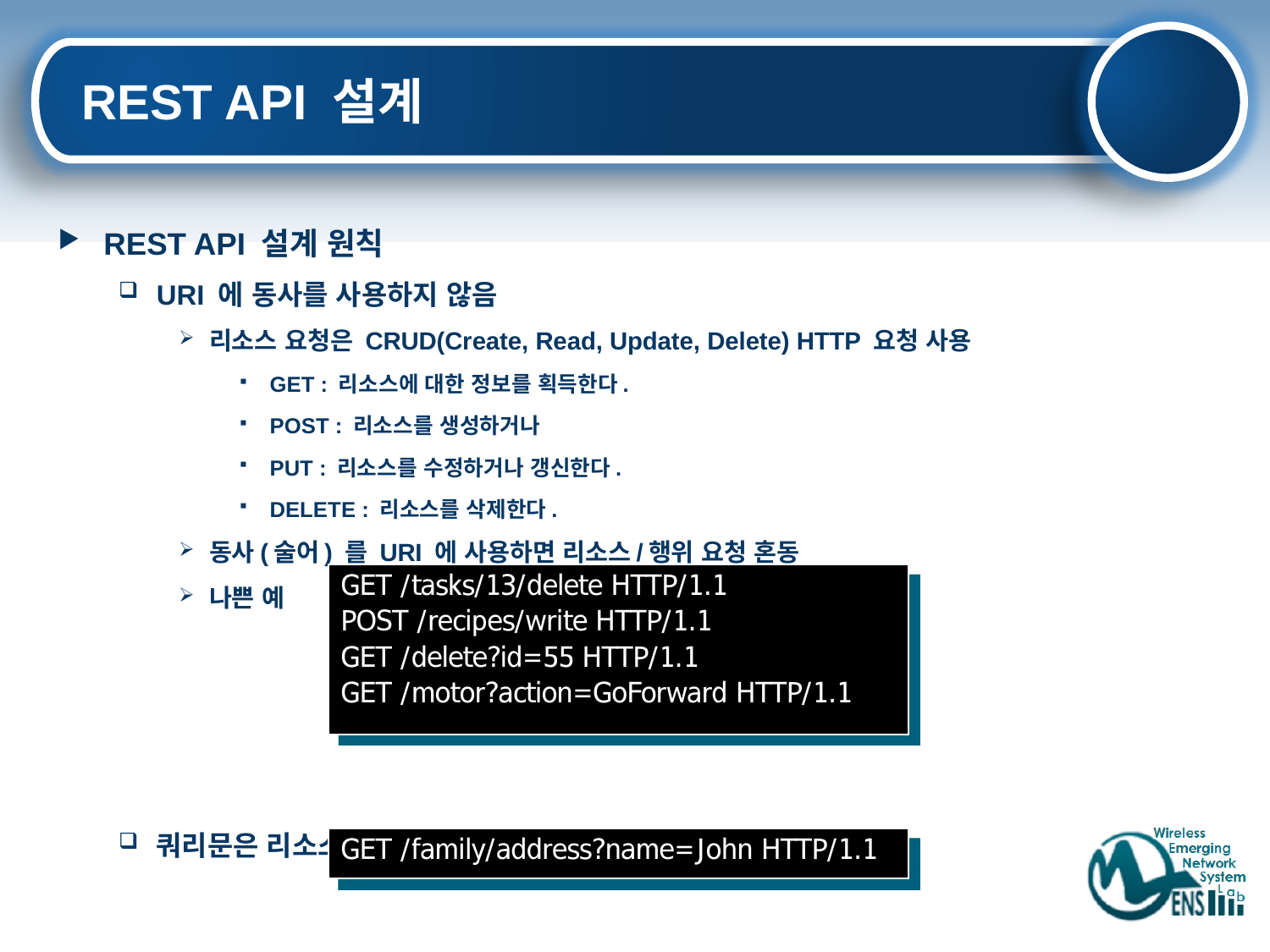

# REST API 설계
REST API 설계 원칙
URI 에 동사를 사용하지 않음
리소스 요청은 CRUD(Create, Read, Update, Delete) HTTP 요청 사용
GET : 리소스에 대한 정보를 획득한다.
POST : 리소스를 생성하거나
PUT : 리소스를 수정하거나 갱신한다.
DELETE : 리소스를 삭제한다.
동사(술어) 를 URI 에 사용하면 리소스/행위 요청 혼동
나쁜 예

쿼리문은 리소스의 검색 범위를 제한하는 용도로만 사용

GET /tasks/13/delete HTTP/1.1
POST /recipes/write HTTP/1.1
GET /delete?id=55 HTTP/1.1
GET /motor?action=GoForward HTTP/1.1
GET /family/address?name=John HTTP/1.1